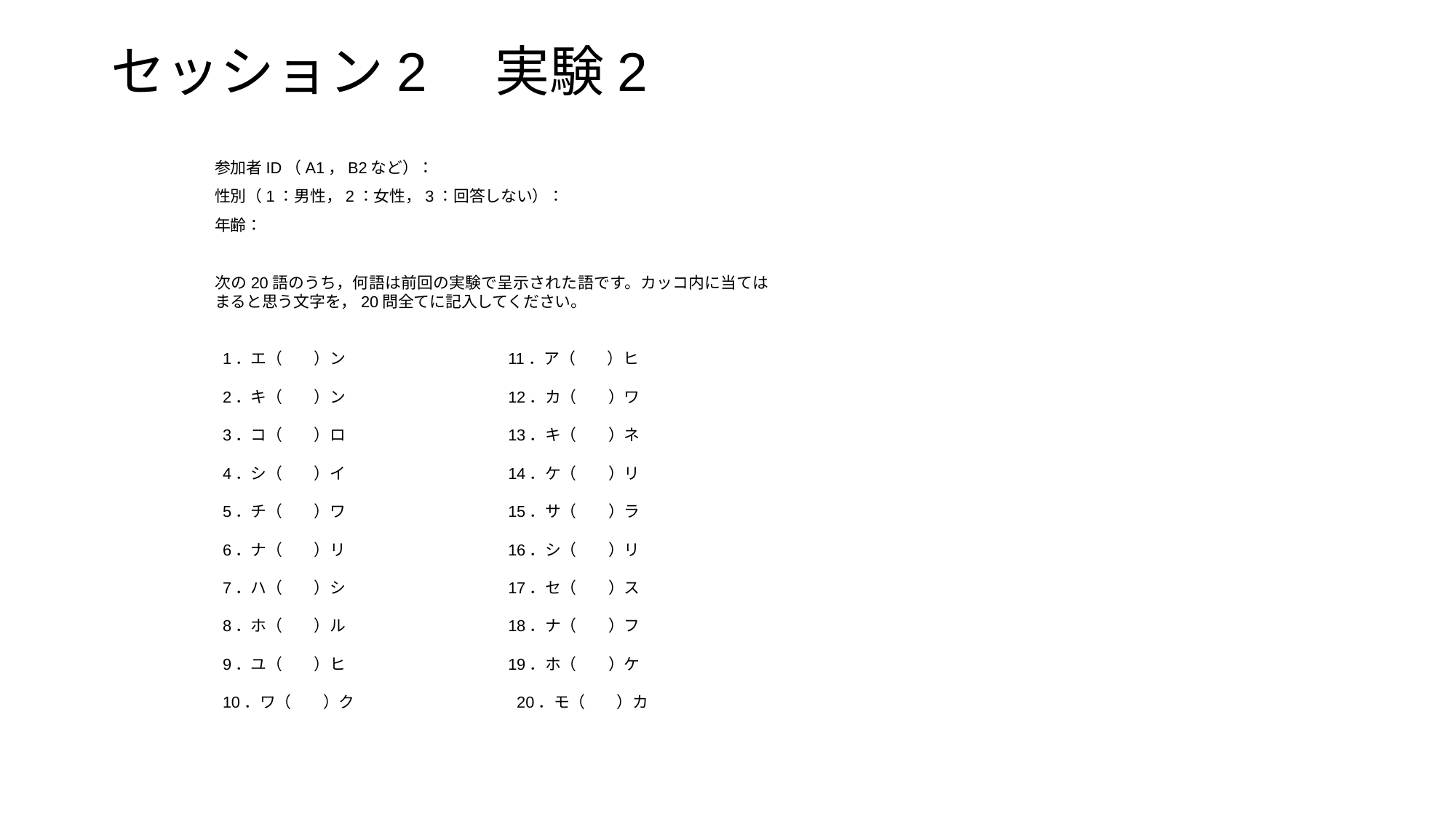

# セッション2　実験2
参加者ID（A1，B2など）：
性別（1：男性，2：女性，3：回答しない）：
年齢：

次の20語のうち，何語は前回の実験で呈示された語です。カッコ内に当てはまると思う文字を，20問全てに記入してください。

1．エ（　　）ン　　　　　　　　　　11．ア（　　）ヒ
2．キ（　　）ン　　　　　　　　　　12．カ（　　）ワ
3．コ（　　）ロ　　　　　　　　　　13．キ（　　）ネ
4．シ（　　）イ　　　　　　　　　　14．ケ（　　）リ
5．チ（　　）ワ　　　　　　　　　　15．サ（　　）ラ
6．ナ（　　）リ　　　　　　　　　　16．シ（　　）リ
7．ハ（　　）シ　　　　　　　　　　17．セ（　　）ス
8．ホ（　　）ル　　　　　　　　　　18．ナ（　　）フ
9．ユ（　　）ヒ　　　　　　　　　　19．ホ（　　）ケ
10．ワ（　　）ク　　　　　　　　　　20．モ（　　）カ